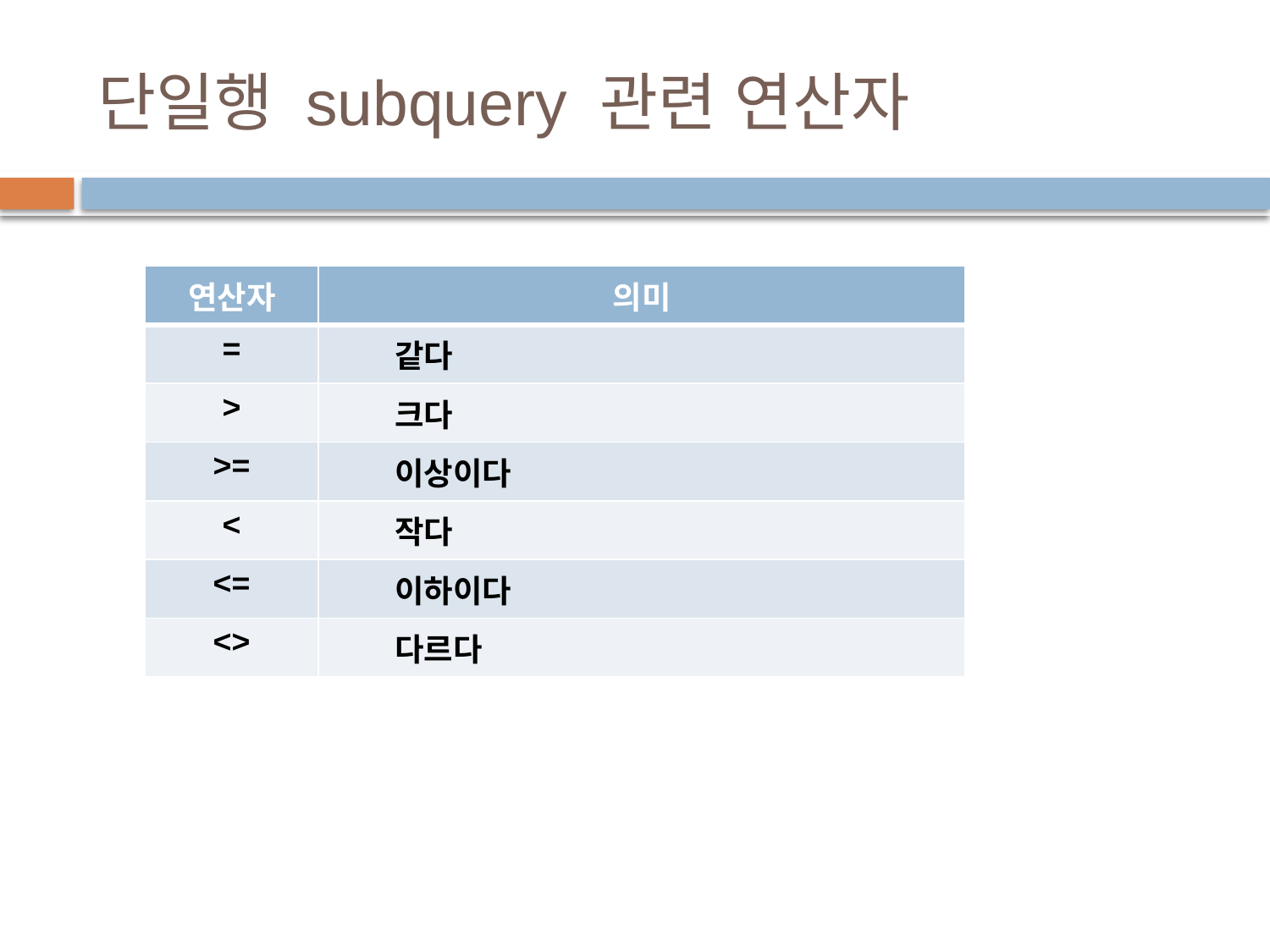

# 단일행 subquery 관련 연산자
| 연산자 | 의미 |
| --- | --- |
| = | 같다 |
| > | 크다 |
| >= | 이상이다 |
| < | 작다 |
| <= | 이하이다 |
| <> | 다르다 |